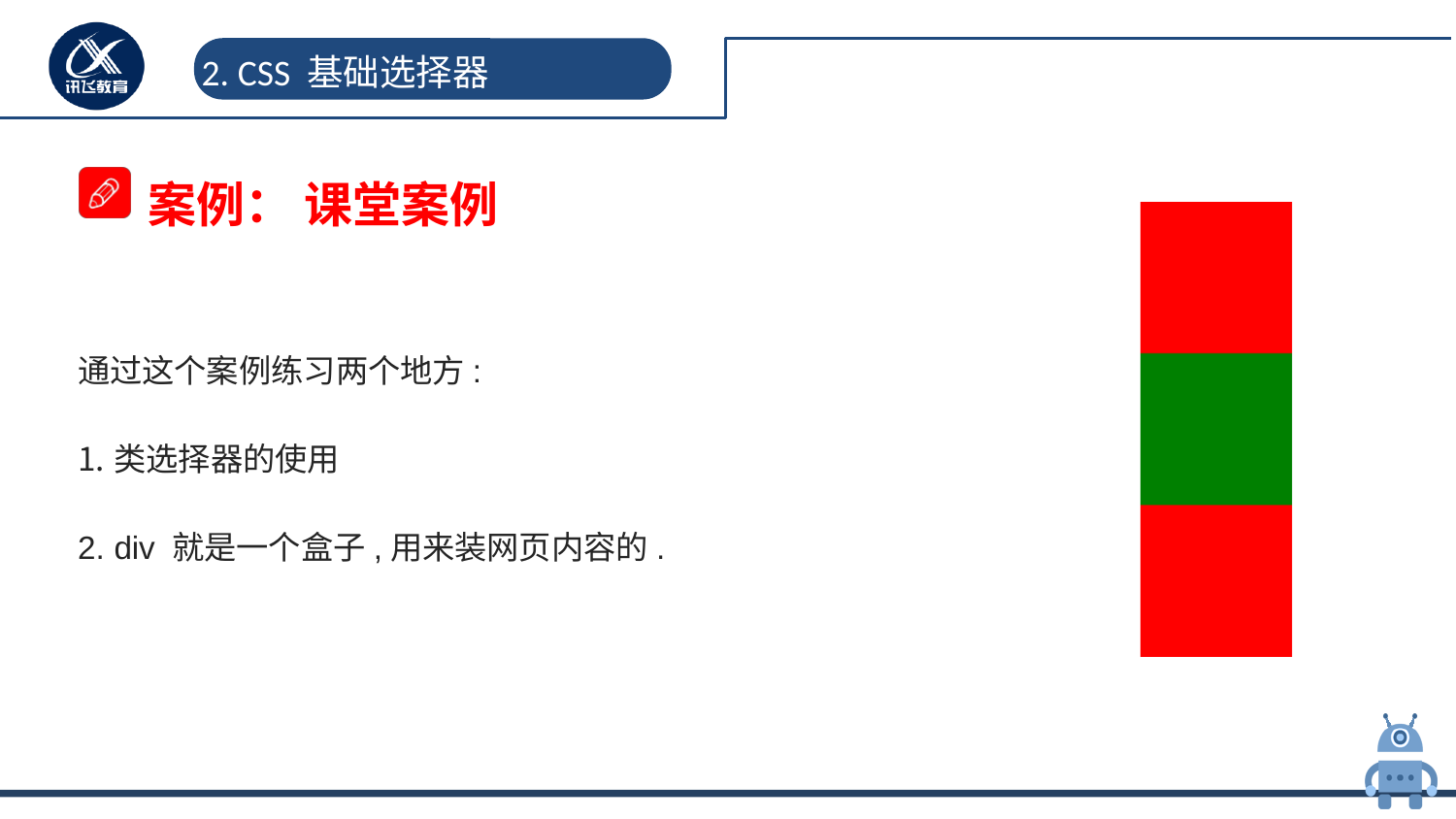

2. CSS 基础选择器

案例： 课堂案例

通过这个案例练习两个地方:

类选择器的使用

div 就是一个盒子,用来装网页内容的.